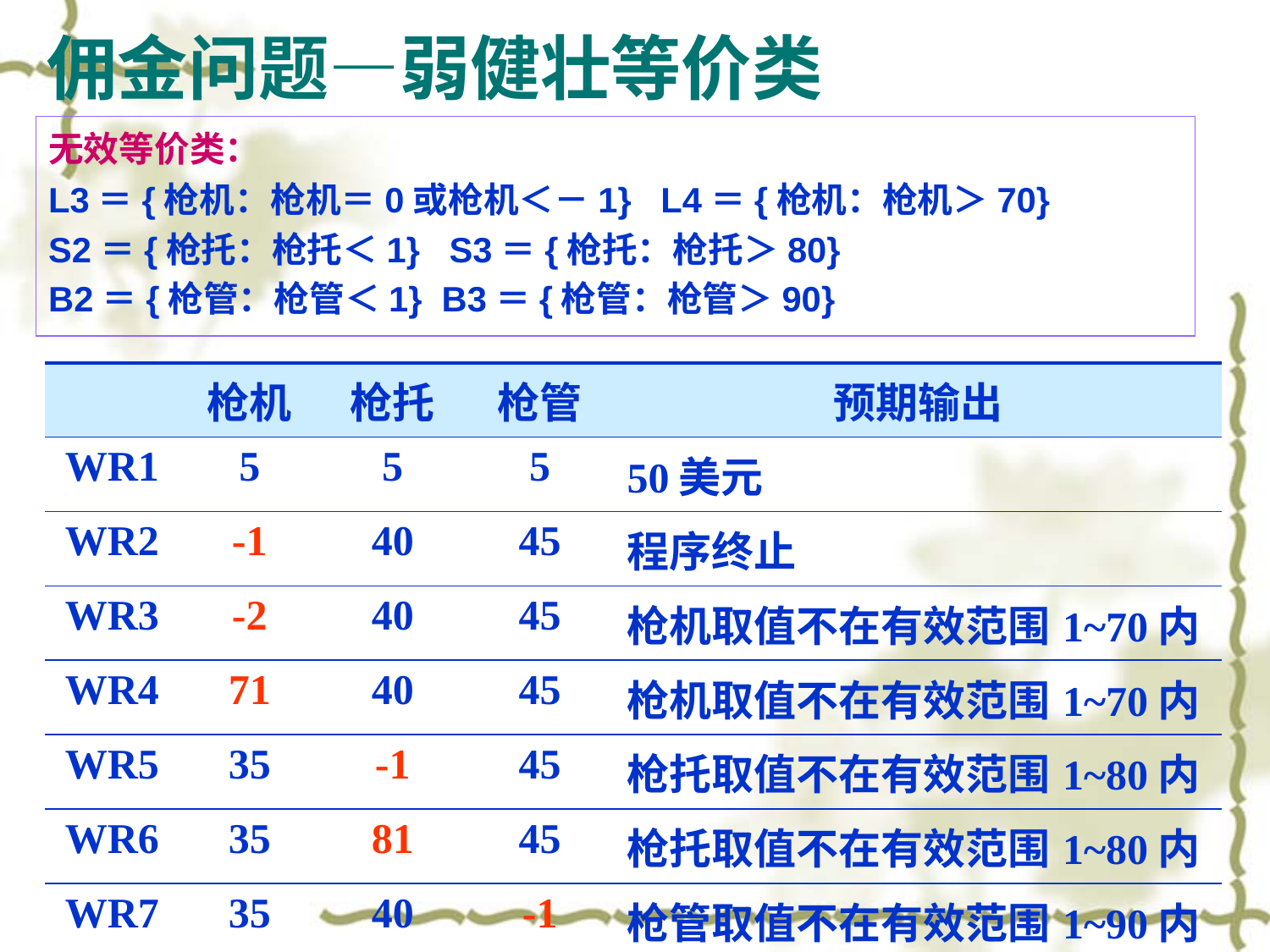

# 佣金问题—弱健壮等价类
无效等价类：
L3＝{枪机：枪机＝0或枪机＜－1}   L4＝{枪机：枪机＞70}
S2＝{枪托：枪托＜1}   S3＝{枪托：枪托＞80}
B2＝{枪管：枪管＜1}  B3＝{枪管：枪管＞90}
|  | 枪机 | 枪托 | 枪管 | 预期输出 |
| --- | --- | --- | --- | --- |
| WR1 | 5 | 5 | 5 | 50美元 |
| WR2 | -1 | 40 | 45 | 程序终止 |
| WR3 | -2 | 40 | 45 | 枪机取值不在有效范围1~70内 |
| WR4 | 71 | 40 | 45 | 枪机取值不在有效范围1~70内 |
| WR5 | 35 | -1 | 45 | 枪托取值不在有效范围1~80内 |
| WR6 | 35 | 81 | 45 | 枪托取值不在有效范围1~80内 |
| WR7 | 35 | 40 | -1 | 枪管取值不在有效范围1~90内 |
| WR8 | 35 | 40 | 91 | 枪管取值不在有效范围1~90内 |